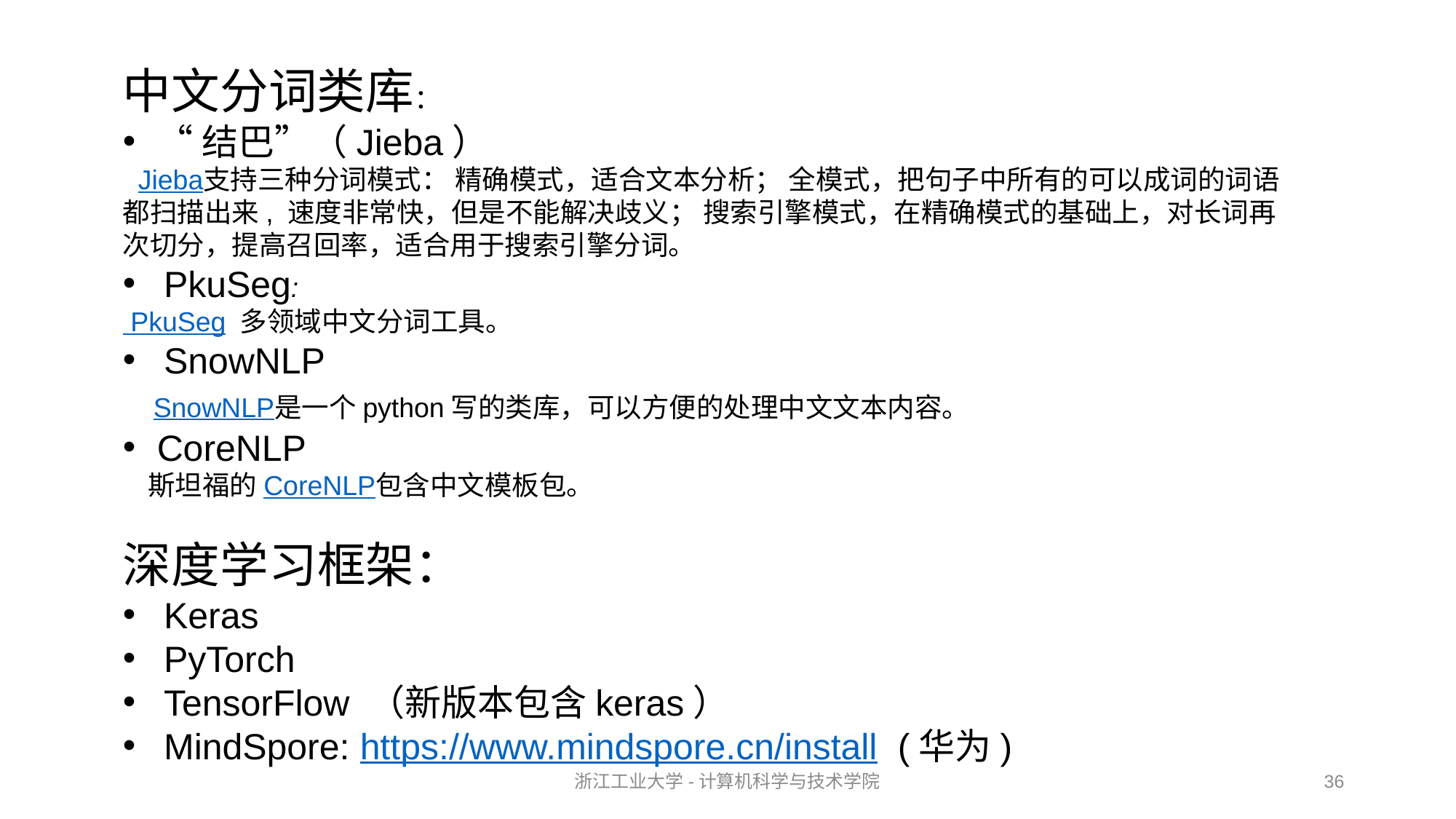

中文分词类库：
“结巴”（Jieba）
  Jieba支持三种分词模式： 精确模式，适合文本分析； 全模式，把句子中所有的可以成词的词语都扫描出来, 速度非常快，但是不能解决歧义； 搜索引擎模式，在精确模式的基础上，对长词再次切分，提高召回率，适合用于搜索引擎分词。
PkuSeg:
 PkuSeg 多领域中文分词工具。
SnowNLP
   SnowNLP是一个python写的类库，可以方便的处理中文文本内容。
CoreNLP
   斯坦福的CoreNLP包含中文模板包。

深度学习框架：
Keras
PyTorch
TensorFlow （新版本包含keras）
MindSpore: https://www.mindspore.cn/install  (华为)
浙江工业大学-计算机科学与技术学院
36